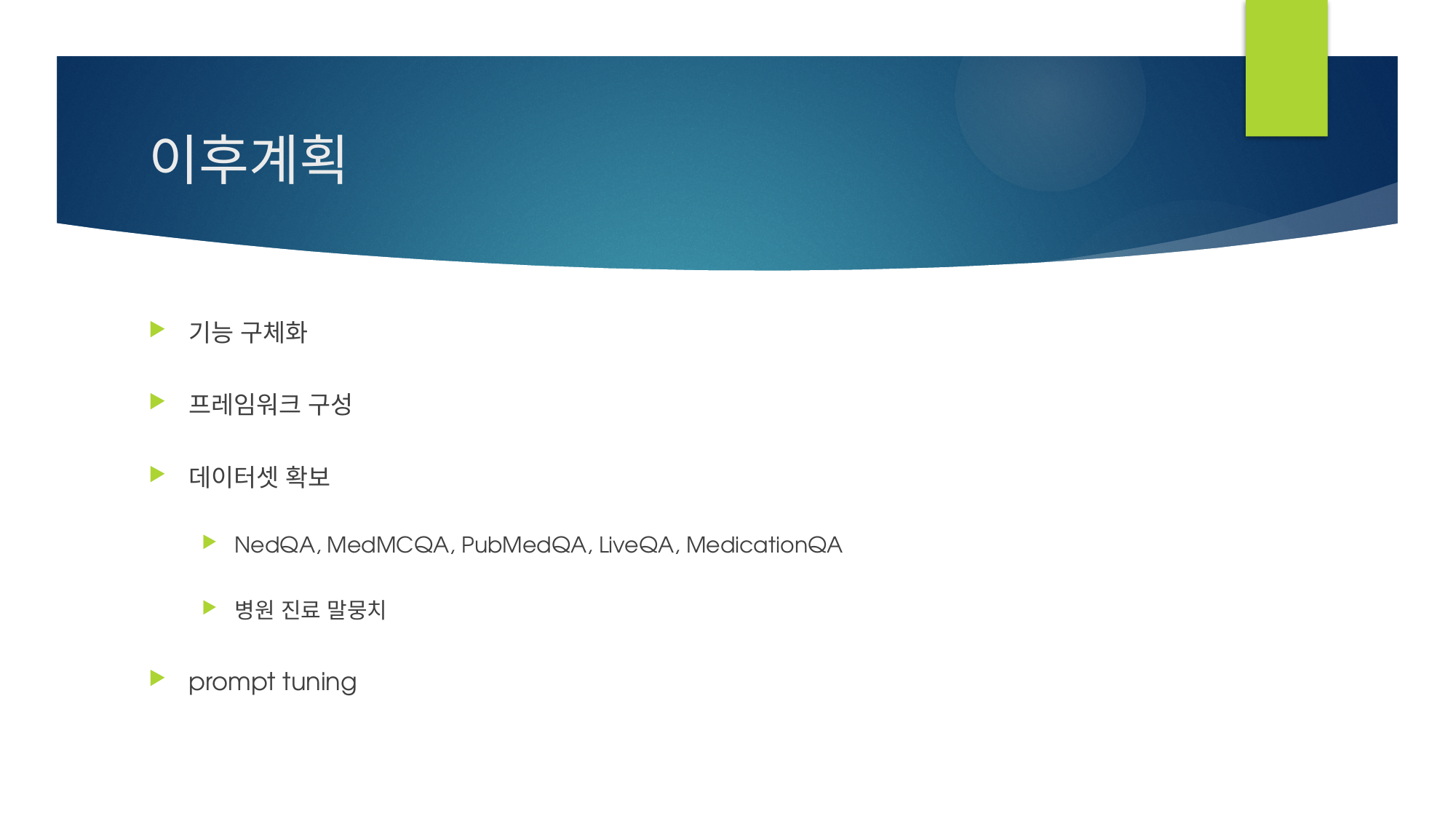

# 이후계획
기능 구체화
프레임워크 구성
데이터셋 확보
NedQA, MedMCQA, PubMedQA, LiveQA, MedicationQA
병원 진료 말뭉치
prompt tuning